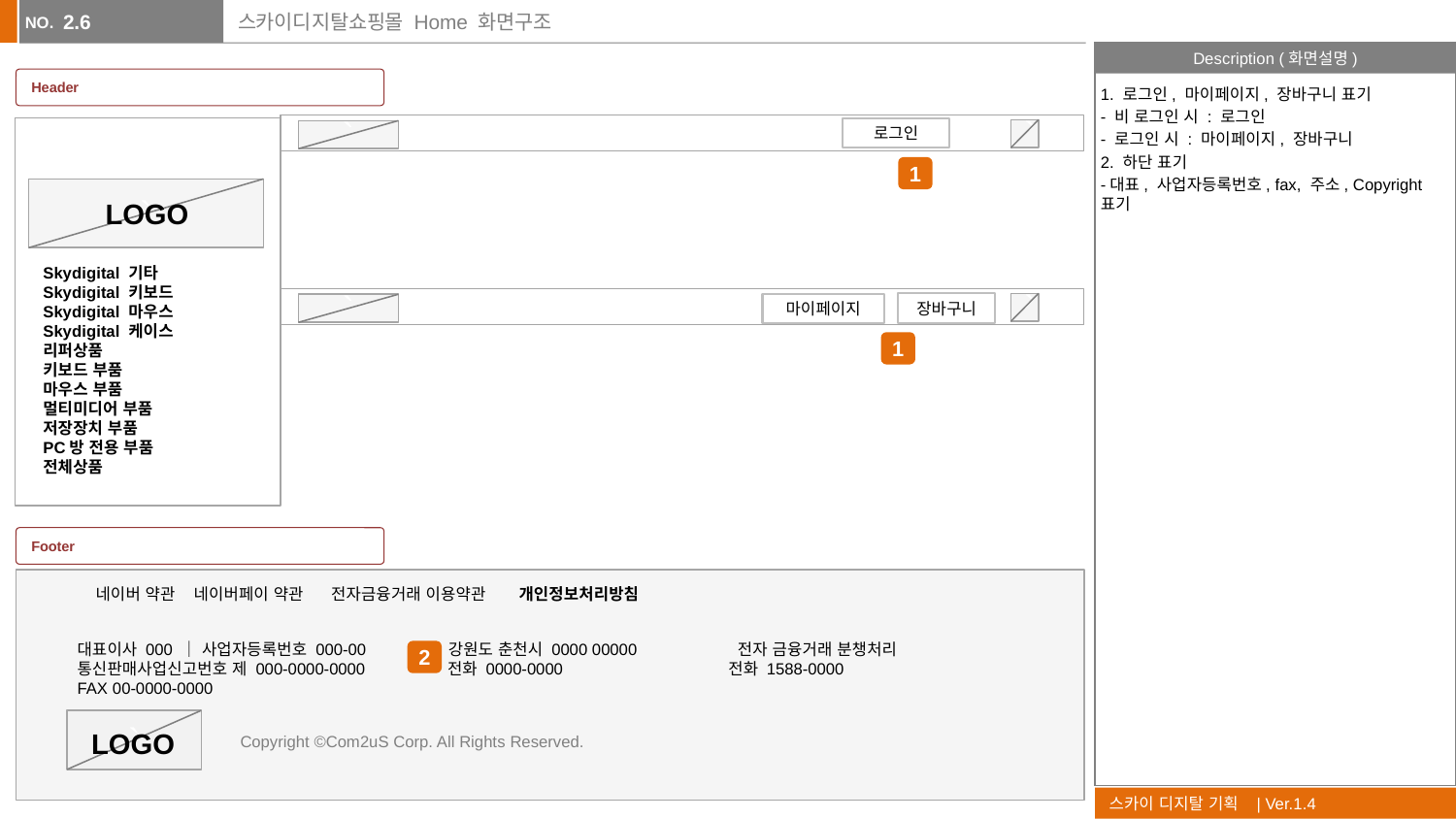

2.6
# 스카이디지탈쇼핑몰 Home 화면구조
Header
1. 로그인, 마이페이지, 장바구니 표기
- 비 로그인 시 : 로그인
- 로그인 시 : 마이페이지, 장바구니
2. 하단 표기
-대표, 사업자등록번호, fax, 주소, Copyright 표기

로그인

`
`
1
`
LOGO
Skydigital 기타
Skydigital 키보드
Skydigital 마우스
Skydigital 케이스
리퍼상품
키보드 부품
마우스 부품
멀티미디어 부품
저장장치 부품
PC방 전용 부품
전체상품

`
장바구니
마이페이지
`
1
Footer

네이버 약관    네이버페이 약관      전자금융거래 이용약관       개인정보처리방침
대표이사 000 ｜ 사업자등록번호 000-00                 강원도 춘천시 0000 00000                     전자 금융거래 분챙처리
통신판매사업신고번호 제 000-0000-0000                 전화 0000-0000                                   전화 1588-0000
FAX 00-0000-0000
2
`
LOGO
Copyright ©Com2uS Corp. All Rights Reserved.